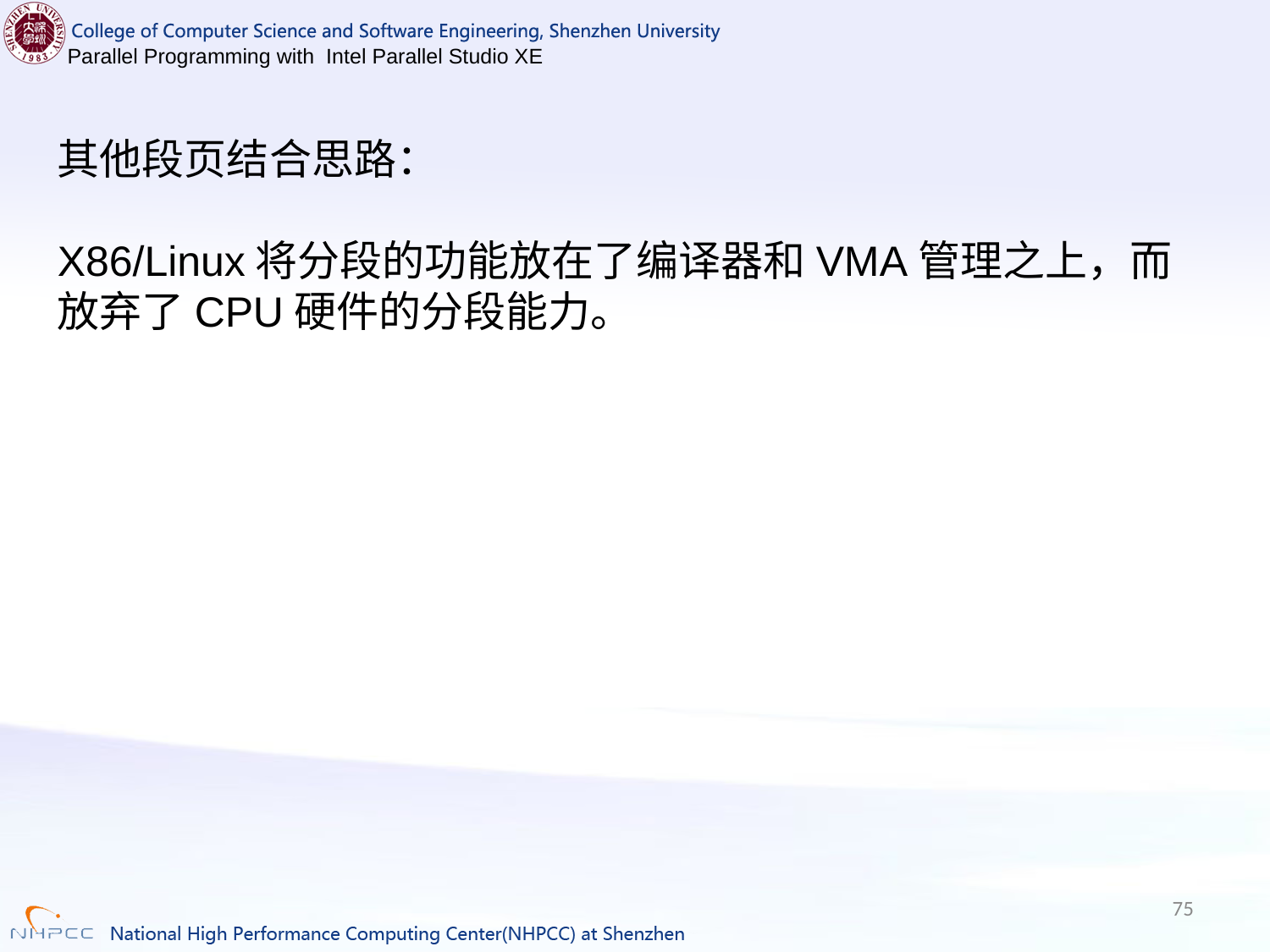

其他段页结合思路：

X86/Linux将分段的功能放在了编译器和VMA管理之上，而放弃了CPU硬件的分段能力。
75